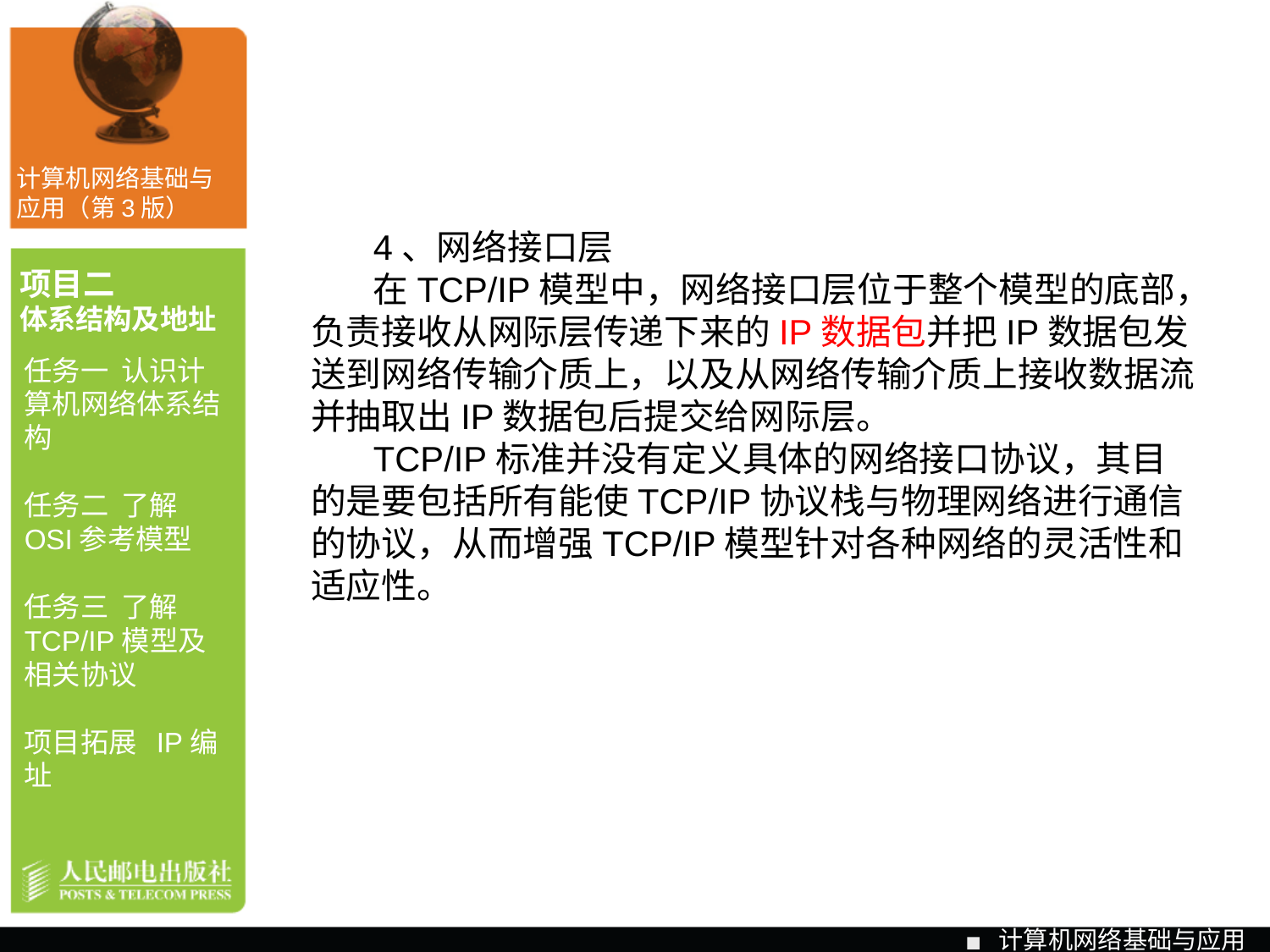

计算机网络基础与应用（第3版）
4、网络接口层
在TCP/IP模型中，网络接口层位于整个模型的底部，负责接收从网际层传递下来的IP数据包并把IP数据包发送到网络传输介质上，以及从网络传输介质上接收数据流并抽取出IP数据包后提交给网际层。
TCP/IP标准并没有定义具体的网络接口协议，其目的是要包括所有能使TCP/IP协议栈与物理网络进行通信的协议，从而增强TCP/IP模型针对各种网络的灵活性和适应性。
项目二
体系结构及地址
任务一  认识计算机网络体系结构

任务二  了解OSI参考模型

任务三  了解TCP/IP模型及相关协议

项目拓展  IP编址

计算机网络基础与应用